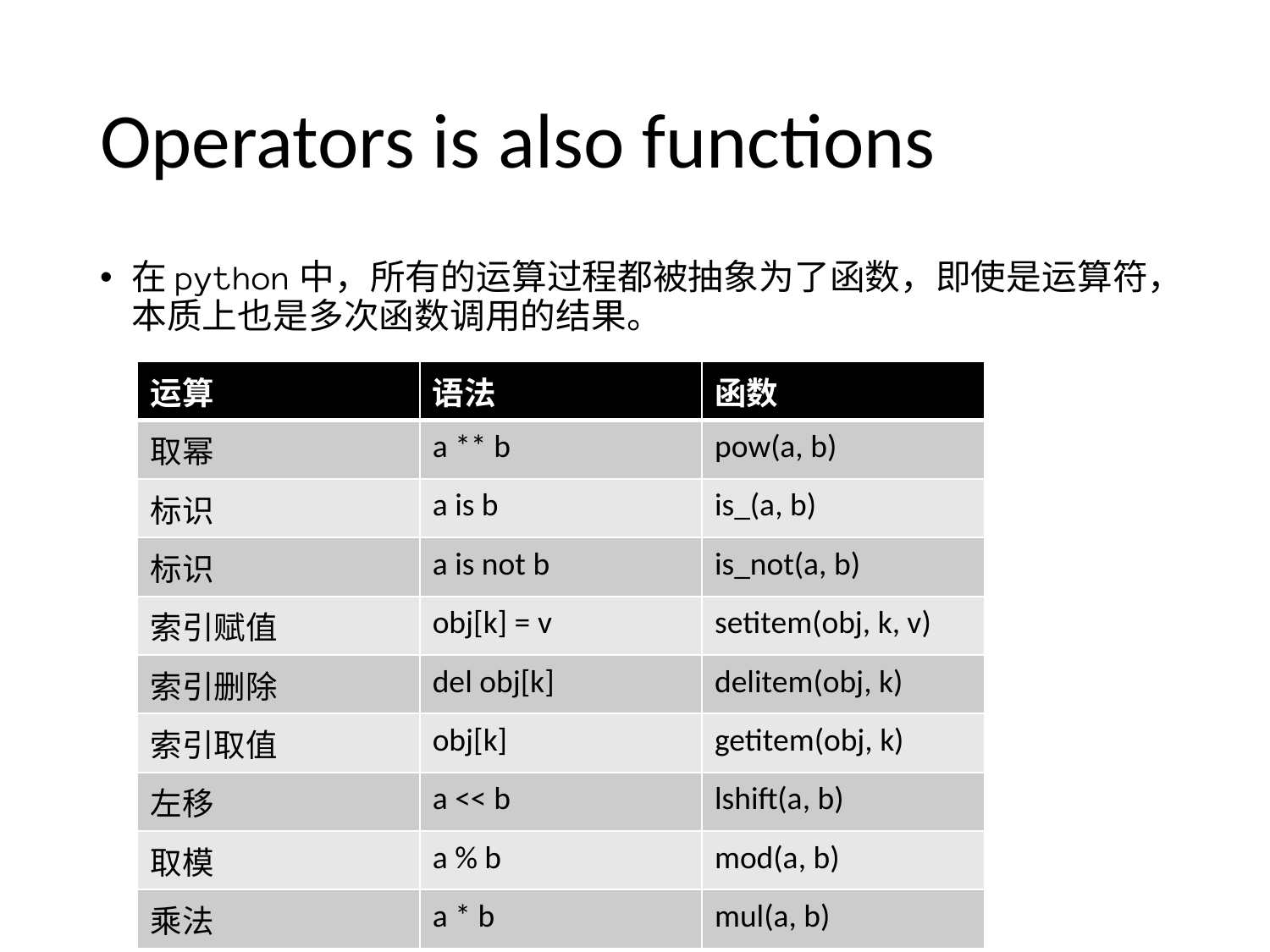

# Operators is also functions
在python中，所有的运算过程都被抽象为了函数，即使是运算符，本质上也是多次函数调用的结果。

| 运算 | 语法 | 函数 |
| --- | --- | --- |
| 取幂 | a \*\* b | pow(a, b) |
| 标识 | a is b | is\_(a, b) |
| 标识 | a is not b | is\_not(a, b) |
| 索引赋值 | obj[k] = v | setitem(obj, k, v) |
| 索引删除 | del obj[k] | delitem(obj, k) |
| 索引取值 | obj[k] | getitem(obj, k) |
| 左移 | a << b | lshift(a, b) |
| 取模 | a % b | mod(a, b) |
| 乘法 | a \* b | mul(a, b) |